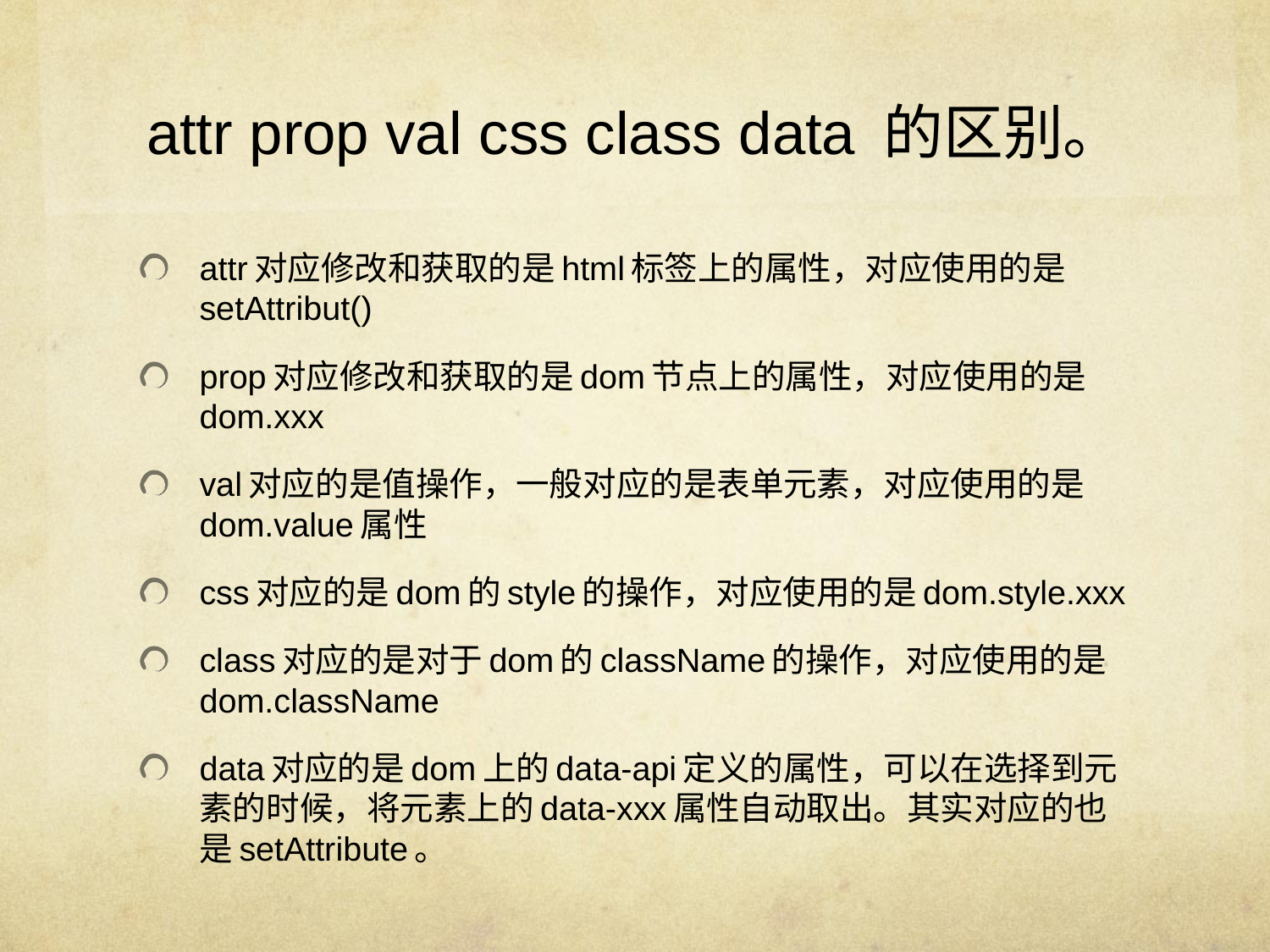

# attr prop val css class data 的区别。
attr对应修改和获取的是html标签上的属性，对应使用的是setAttribut()
prop对应修改和获取的是dom节点上的属性，对应使用的是dom.xxx
val对应的是值操作，一般对应的是表单元素，对应使用的是dom.value属性
css对应的是dom的style的操作，对应使用的是dom.style.xxx
class对应的是对于dom的className的操作，对应使用的是dom.className
data对应的是dom上的data-api定义的属性，可以在选择到元素的时候，将元素上的data-xxx属性自动取出。其实对应的也是setAttribute。